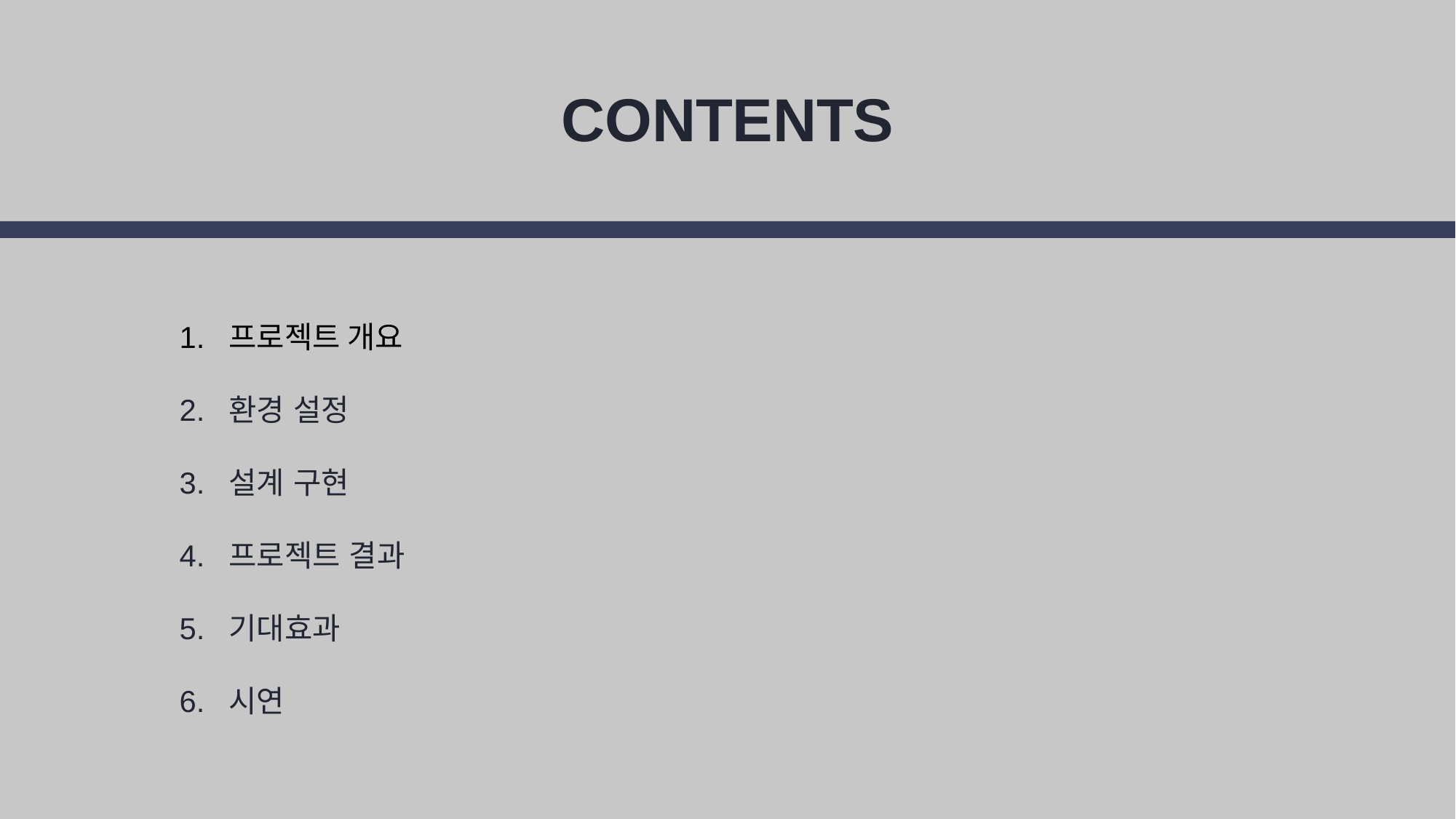

CONTENTS

1.  프로젝트 개요

2.  환경 설정

3.  설계 구현

4.  프로젝트 결과

5.  기대효과

6.  시연